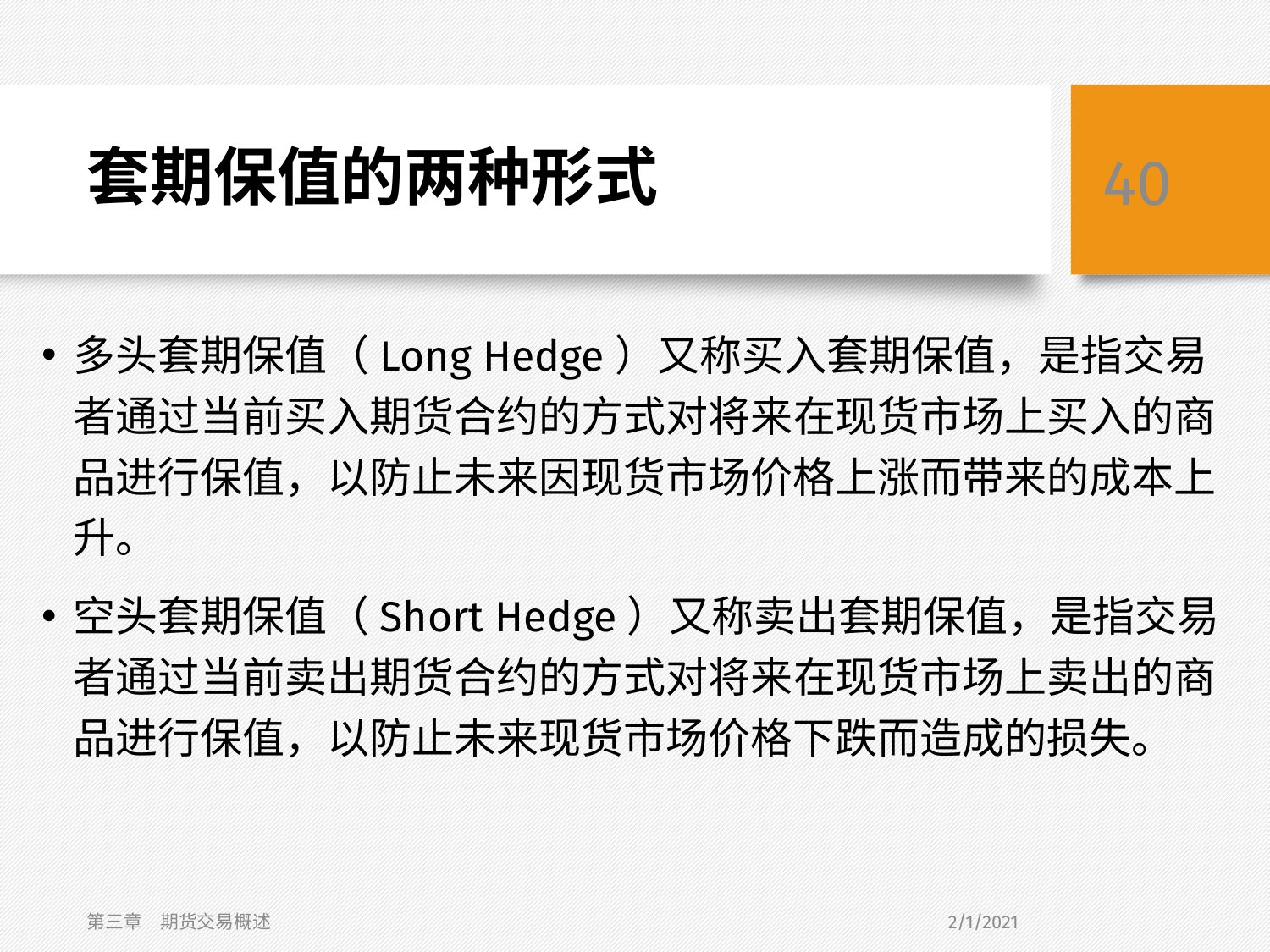

# 套期保值的两种形式
40
多头套期保值（Long Hedge）又称买入套期保值，是指交易者通过当前买入期货合约的方式对将来在现货市场上买入的商品进行保值，以防止未来因现货市场价格上涨而带来的成本上升。
空头套期保值（Short Hedge）又称卖出套期保值，是指交易者通过当前卖出期货合约的方式对将来在现货市场上卖出的商品进行保值，以防止未来现货市场价格下跌而造成的损失。

2/1/2021
第三章　期货交易概述